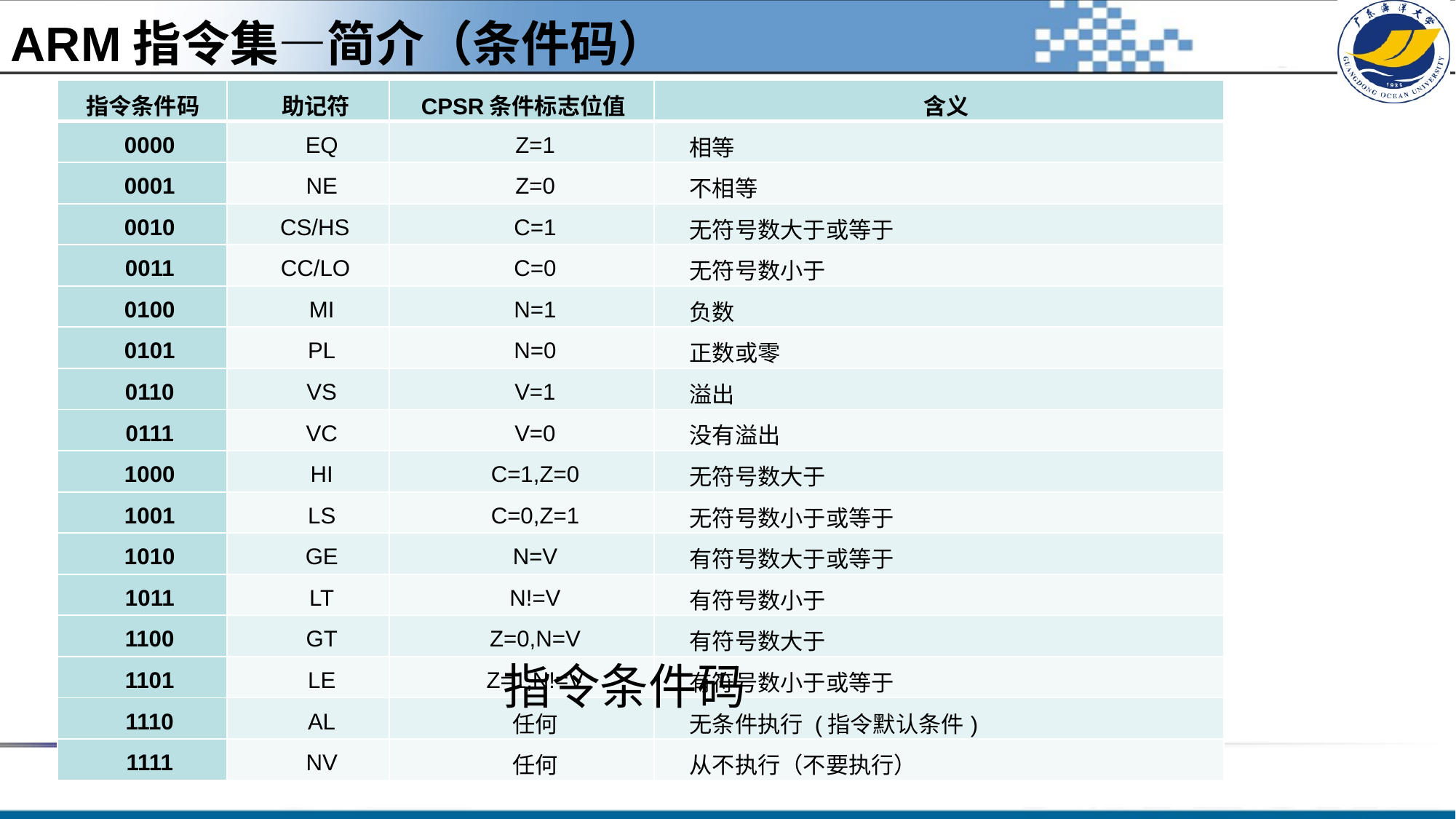

ARM指令集—简介（条件码）
| 指令条件码 | 助记符 | CPSR条件标志位值 | 含义 |
| --- | --- | --- | --- |
| 0000 | EQ | Z=1 | 相等 |
| 0001 | NE | Z=0 | 不相等 |
| 0010 | CS/HS | C=1 | 无符号数大于或等于 |
| 0011 | CC/LO | C=0 | 无符号数小于 |
| 0100 | MI | N=1 | 负数 |
| 0101 | PL | N=0 | 正数或零 |
| 0110 | VS | V=1 | 溢出 |
| 0111 | VC | V=0 | 没有溢出 |
| 1000 | HI | C=1,Z=0 | 无符号数大于 |
| 1001 | LS | C=0,Z=1 | 无符号数小于或等于 |
| 1010 | GE | N=V | 有符号数大于或等于 |
| 1011 | LT | N!=V | 有符号数小于 |
| 1100 | GT | Z=0,N=V | 有符号数大于 |
| 1101 | LE | Z=1,N!=V | 有符号数小于或等于 |
| 1110 | AL | 任何 | 无条件执行 (指令默认条件) |
| 1111 | NV | 任何 | 从不执行（不要执行） |
指令条件码
11